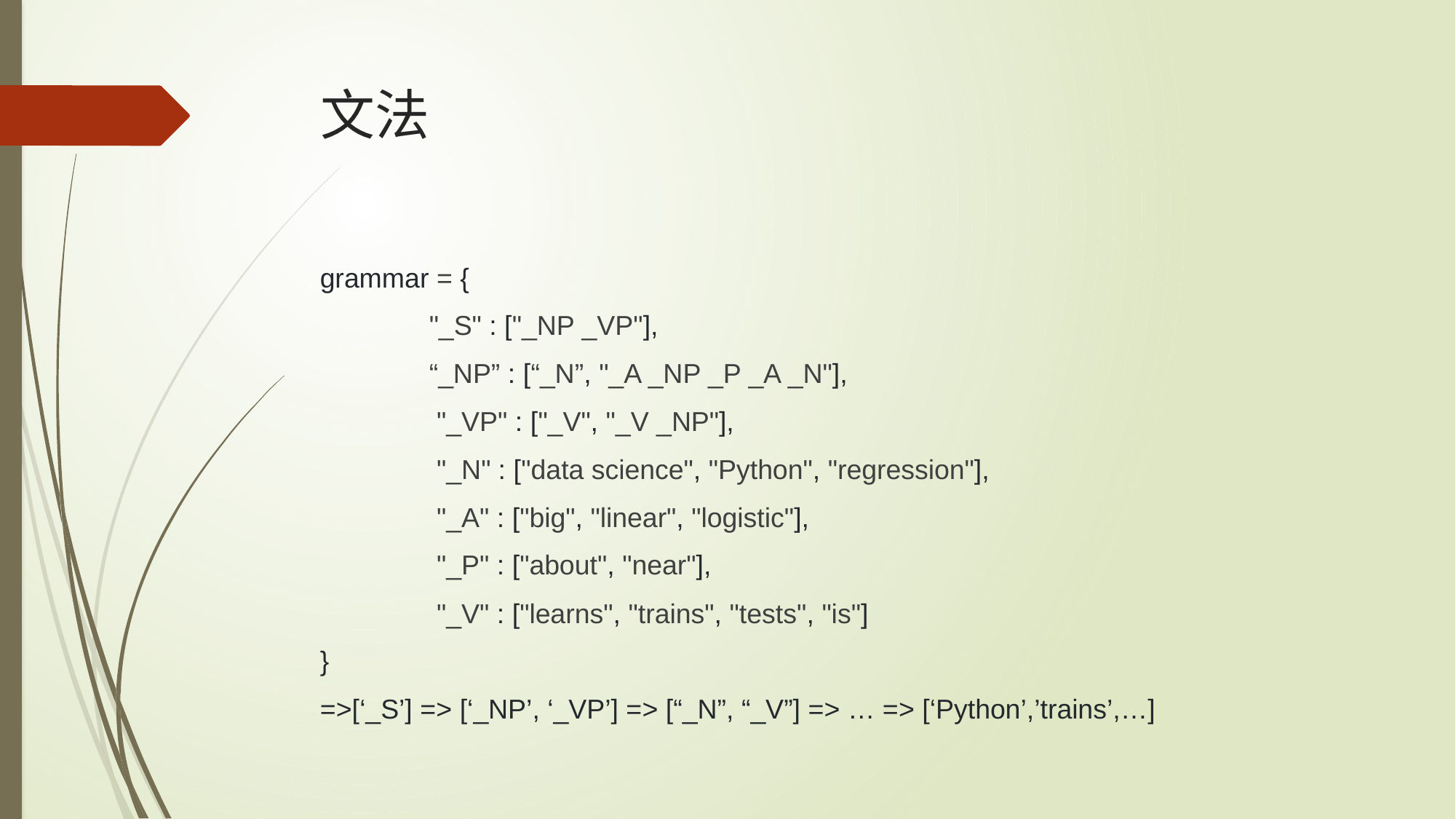

# 文法
grammar = {
	"_S" : ["_NP _VP"],
	“_NP” : [“_N”, "_A _NP _P _A _N"],
	 "_VP" : ["_V", "_V _NP"],
	 "_N" : ["data science", "Python", "regression"],
	 "_A" : ["big", "linear", "logistic"],
	 "_P" : ["about", "near"],
	 "_V" : ["learns", "trains", "tests", "is"]
}
=>[‘_S’] => [‘_NP’, ‘_VP’] => [“_N”, “_V”] => … => [‘Python’,’trains’,…]